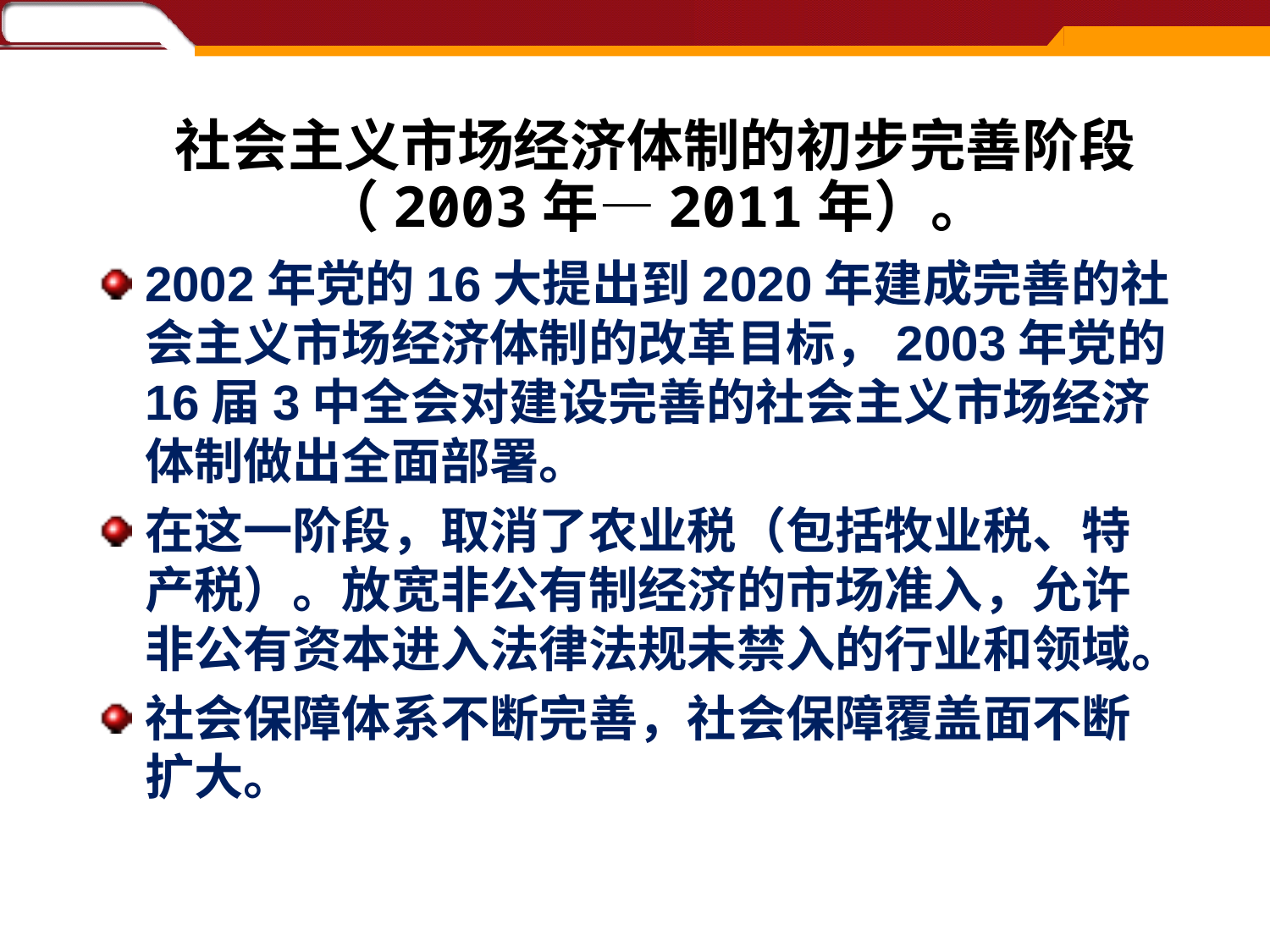

# 社会主义市场经济体制的初步完善阶段 （2003年—2011年）。
2002年党的16大提出到2020年建成完善的社会主义市场经济体制的改革目标，2003年党的16届3中全会对建设完善的社会主义市场经济体制做出全面部署。
在这一阶段，取消了农业税（包括牧业税、特产税）。放宽非公有制经济的市场准入，允许非公有资本进入法律法规未禁入的行业和领域。
社会保障体系不断完善，社会保障覆盖面不断扩大。